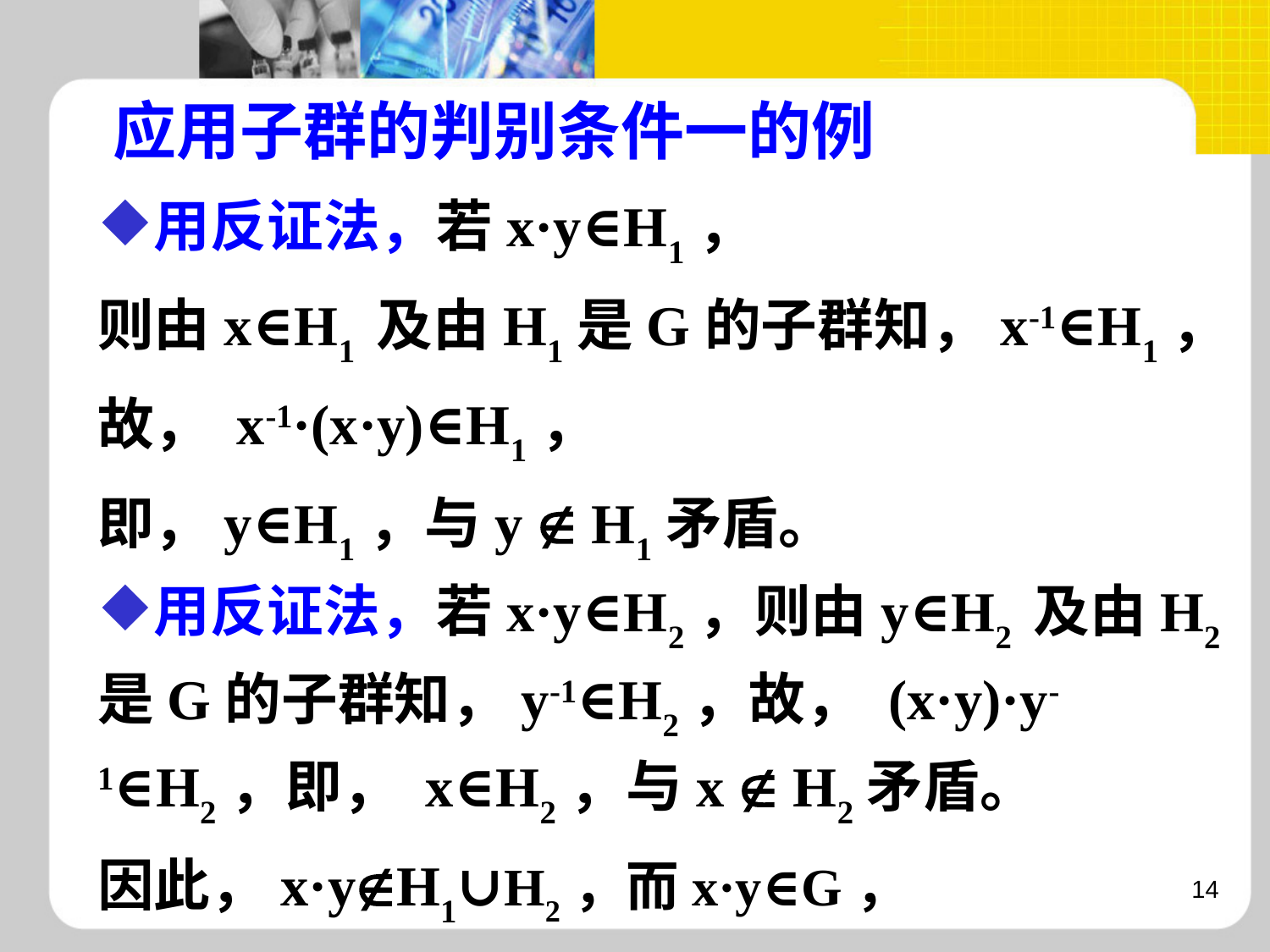

# 应用子群的判别条件一的例
用反证法，若x·y∈H1，
则由x∈H1 及由H1是G的子群知，x-1∈H1，
故， x-1·(x·y)∈H1，
即，y∈H1，与y ∉ H1矛盾。
用反证法，若x·y∈H2，则由y∈H2 及由H2是G的子群知，y-1∈H2，故， (x·y)·y-1∈H2，即， x∈H2，与x ∉ H2矛盾。
因此，x·y∉H1∪H2，而x·y∈G，
所以H1∪H2≠G。

14